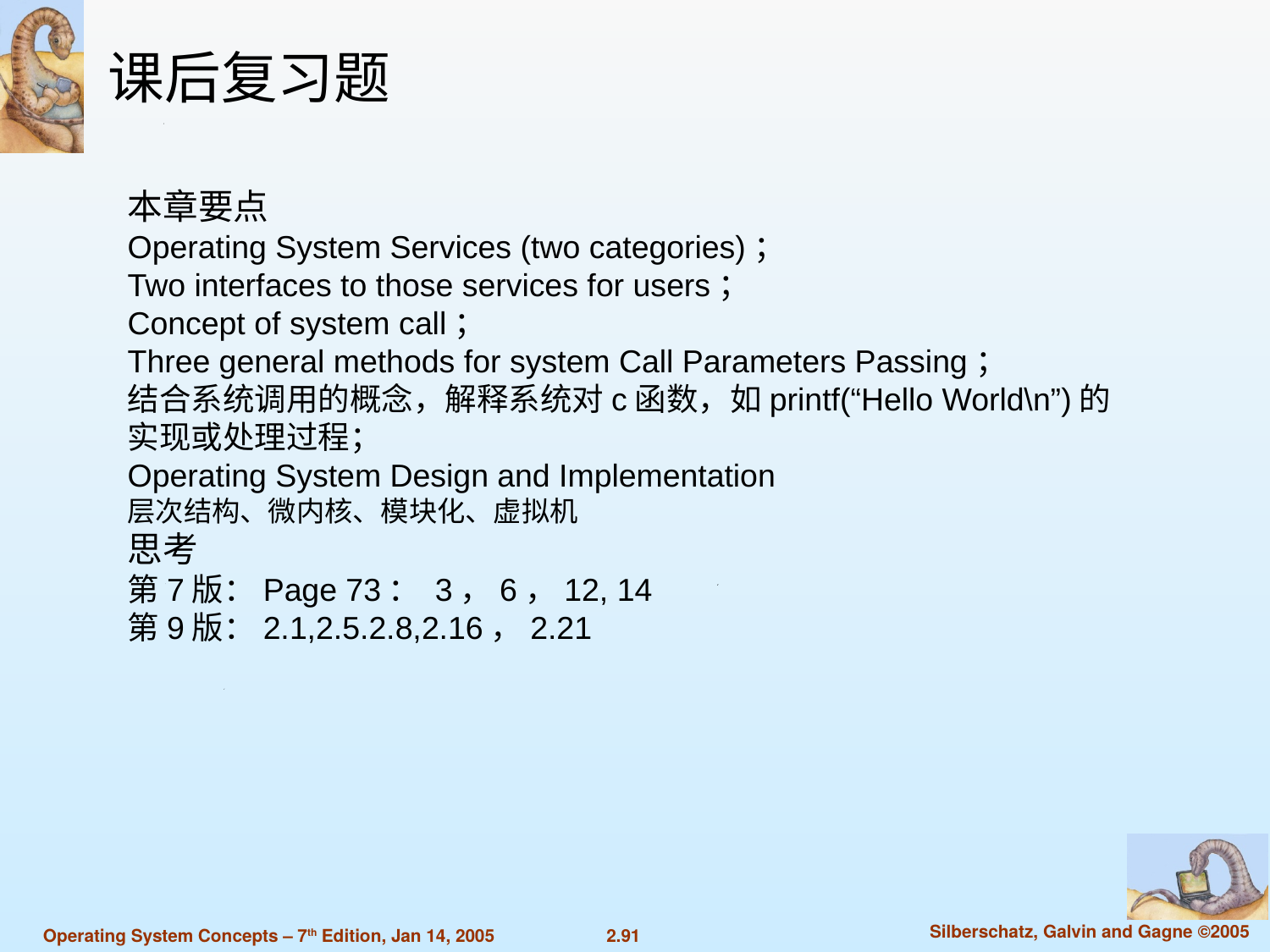

课后复习题
本章要点
Operating System Services (two categories)；
Two interfaces to those services for users；
Concept of system call；
Three general methods for system Call Parameters Passing；
结合系统调用的概念，解释系统对c函数，如printf(“Hello World\n”)的实现或处理过程；
Operating System Design and Implementation
层次结构、微内核、模块化、虚拟机
思考
第7版：Page 73： 3，6，12, 14
第9版：2.1,2.5.2.8,2.16，2.21